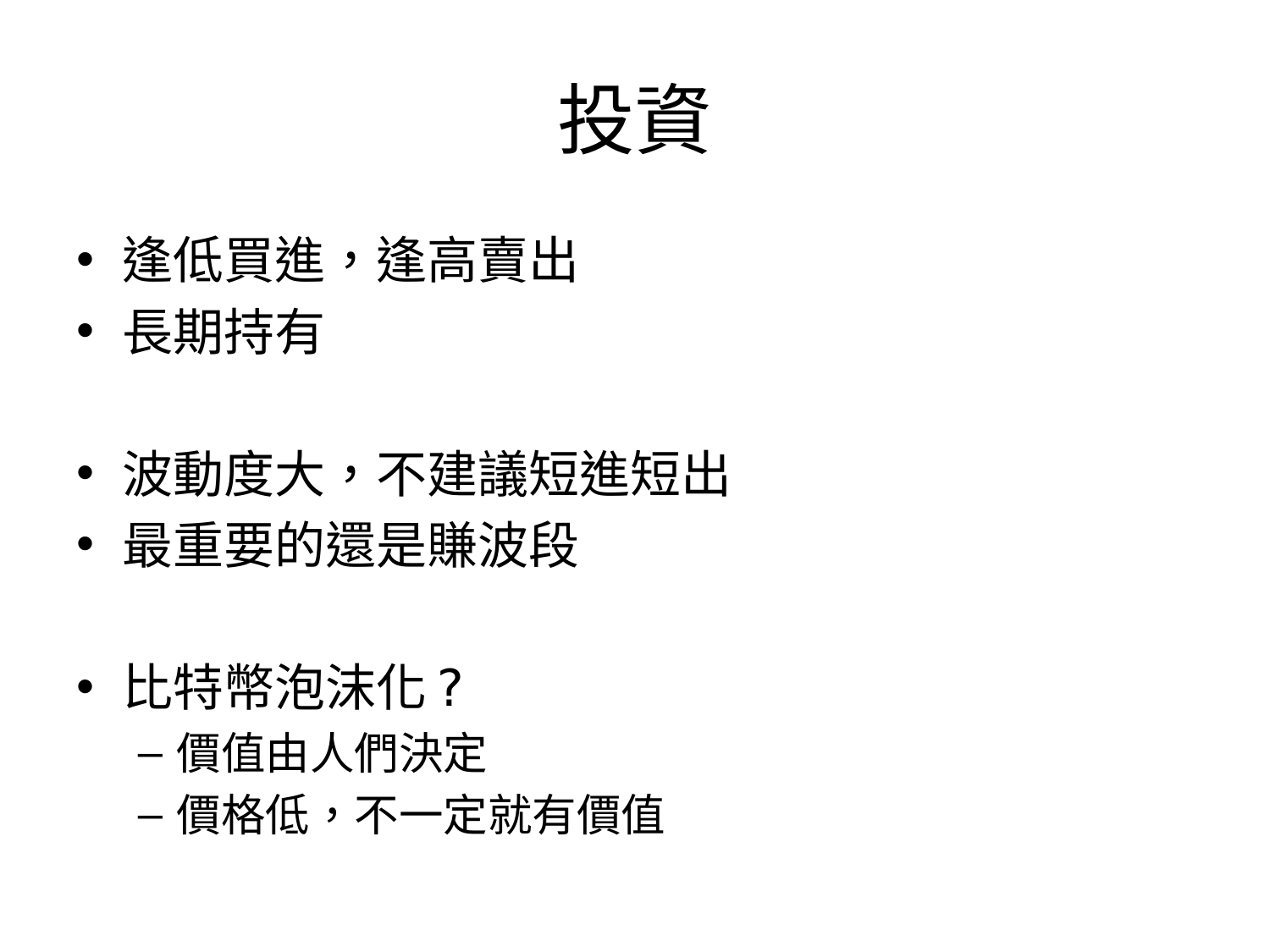

# 投資
逢低買進，逢高賣出
長期持有

波動度大，不建議短進短出
最重要的還是賺波段

比特幣泡沫化?
價值由人們決定
價格低，不一定就有價值